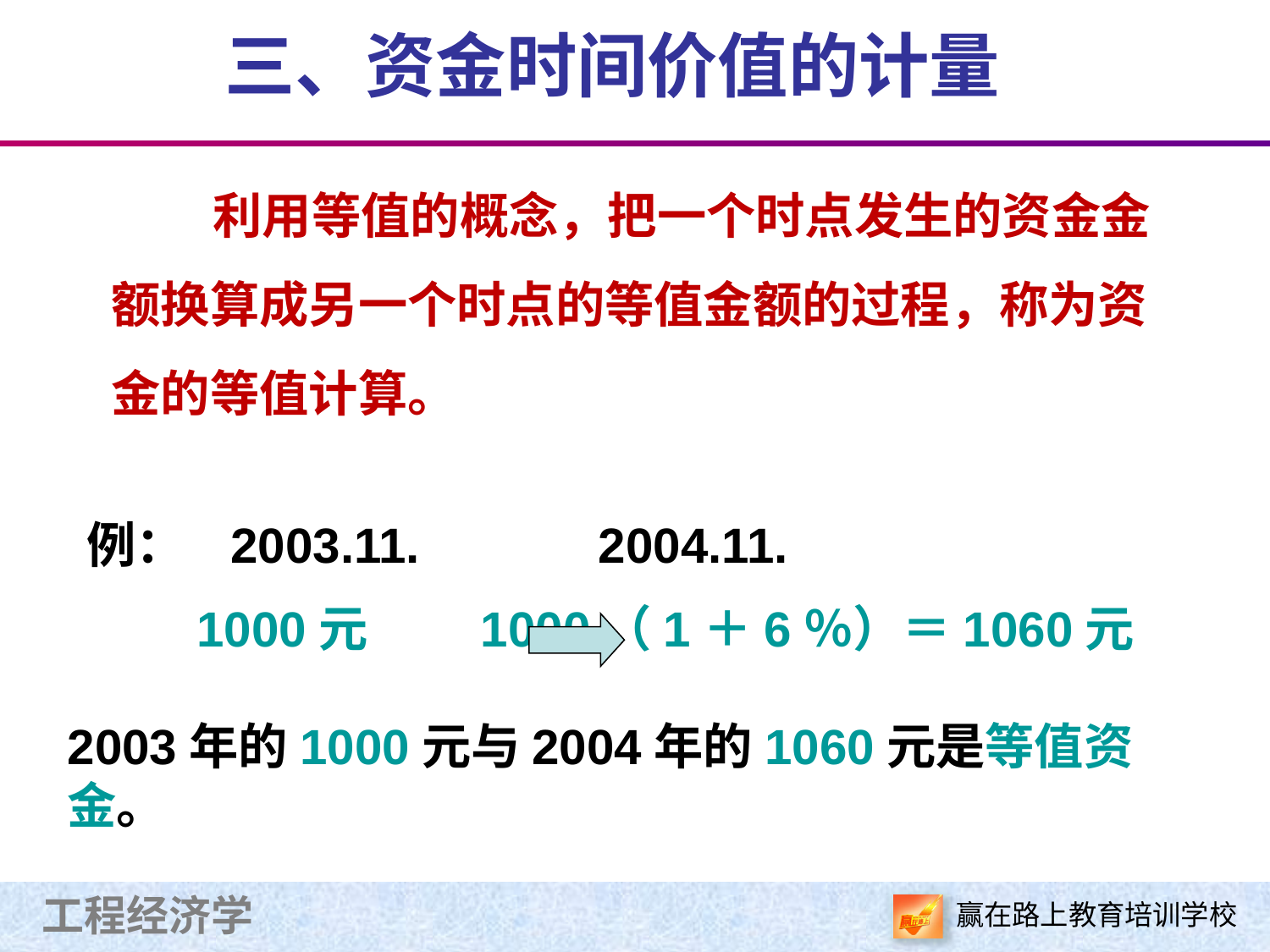

# 三、资金时间价值的计量
        利用等值的概念，把一个时点发生的资金金额换算成另一个时点的等值金额的过程，称为资金的等值计算。
例：   2003.11.             2004.11.
        1000元         1000（1＋6％）＝1060元

2003年的1000元与2004年的1060元是等值资金。